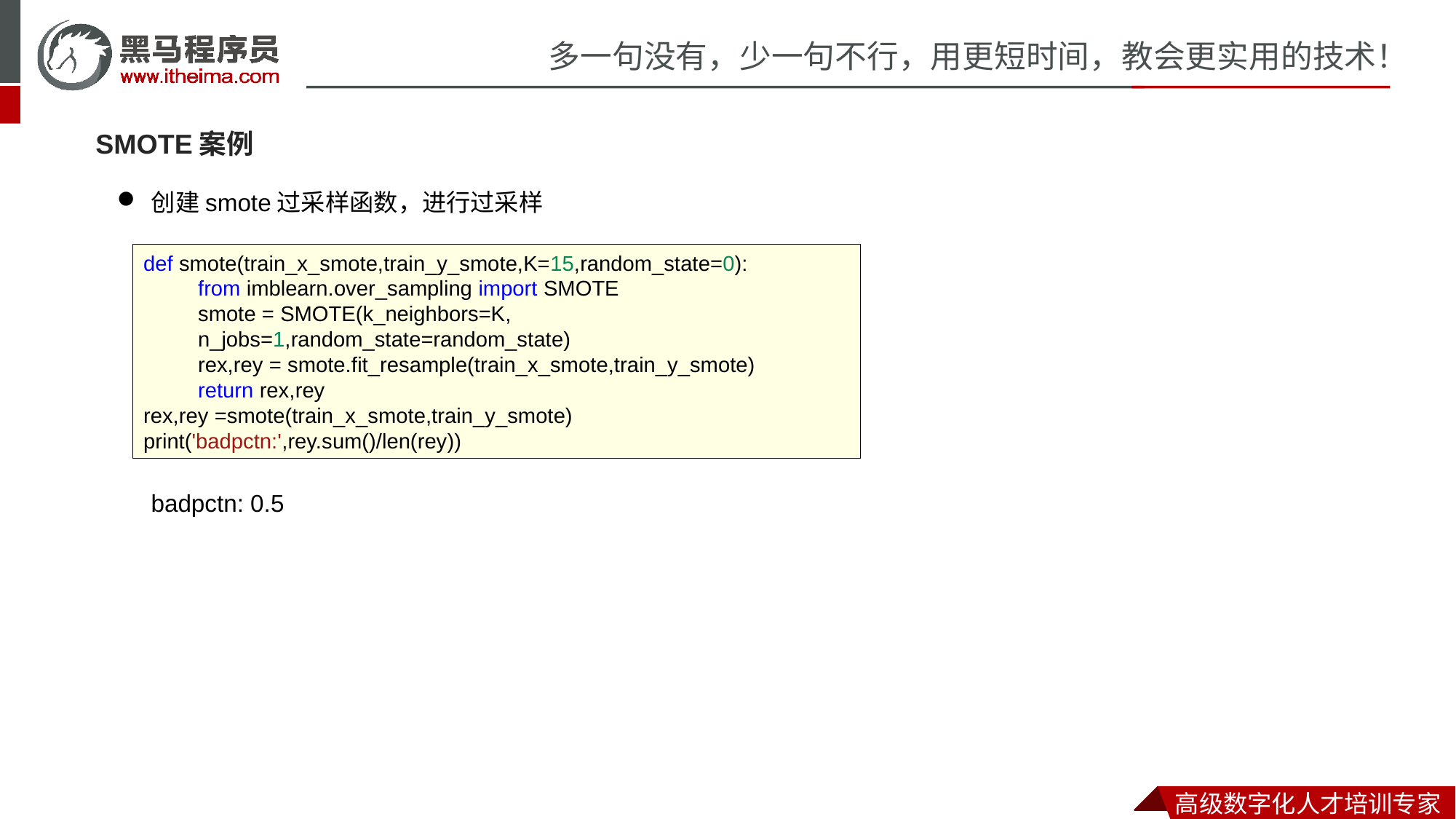

SMOTE案例
创建smote过采样函数，进行过采样
def smote(train_x_smote,train_y_smote,K=15,random_state=0):
from imblearn.over_sampling import SMOTE
smote = SMOTE(k_neighbors=K, n_jobs=1,random_state=random_state)
rex,rey = smote.fit_resample(train_x_smote,train_y_smote)
return rex,rey
rex,rey =smote(train_x_smote,train_y_smote)
print('badpctn:',rey.sum()/len(rey))
badpctn: 0.5